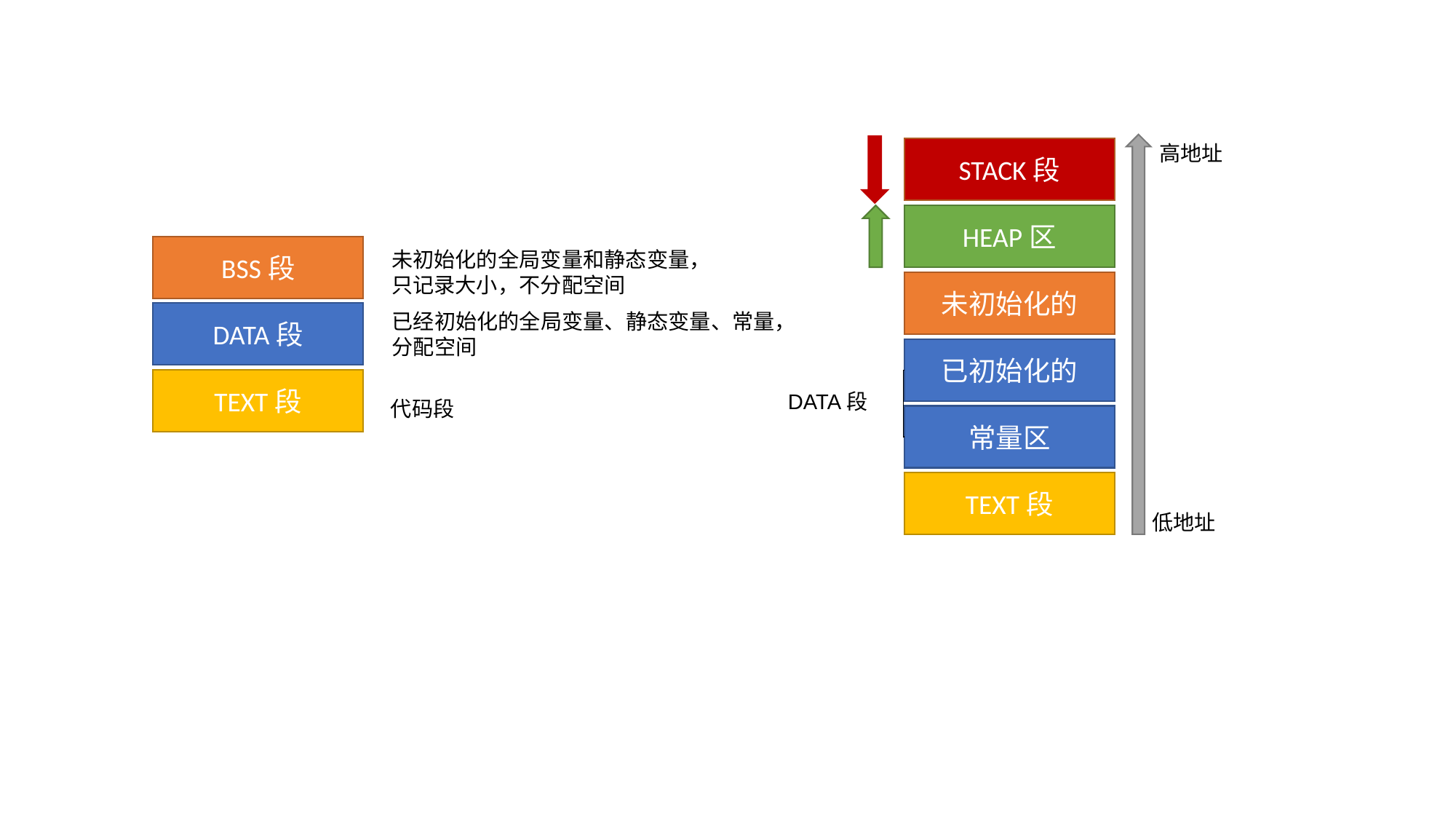

高地址

STACK段

HEAP区
BSS段
未初始化的全局变量和静态变量，
只记录大小，不分配空间
未初始化的
已经初始化的全局变量、静态变量、常量，
分配空间
DATA段
已初始化的
TEXT段
DATA段
代码段
常量区
TEXT段
低地址